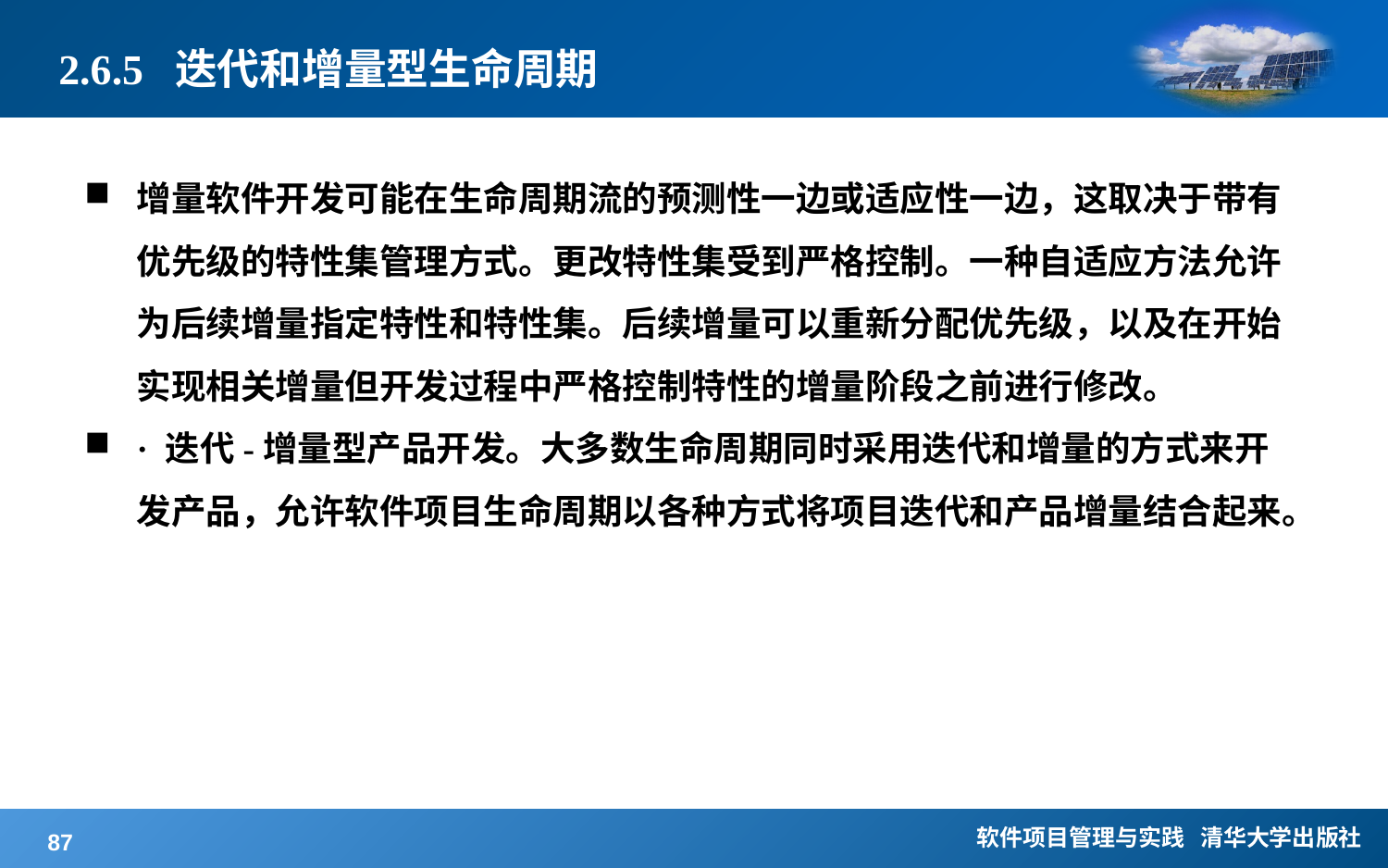

# 2.6.5  迭代和增量型生命周期
增量软件开发可能在生命周期流的预测性一边或适应性一边，这取决于带有优先级的特性集管理方式。更改特性集受到严格控制。一种自适应方法允许为后续增量指定特性和特性集。后续增量可以重新分配优先级，以及在开始实现相关增量但开发过程中严格控制特性的增量阶段之前进行修改。
· 迭代-增量型产品开发。大多数生命周期同时采用迭代和增量的方式来开发产品，允许软件项目生命周期以各种方式将项目迭代和产品增量结合起来。